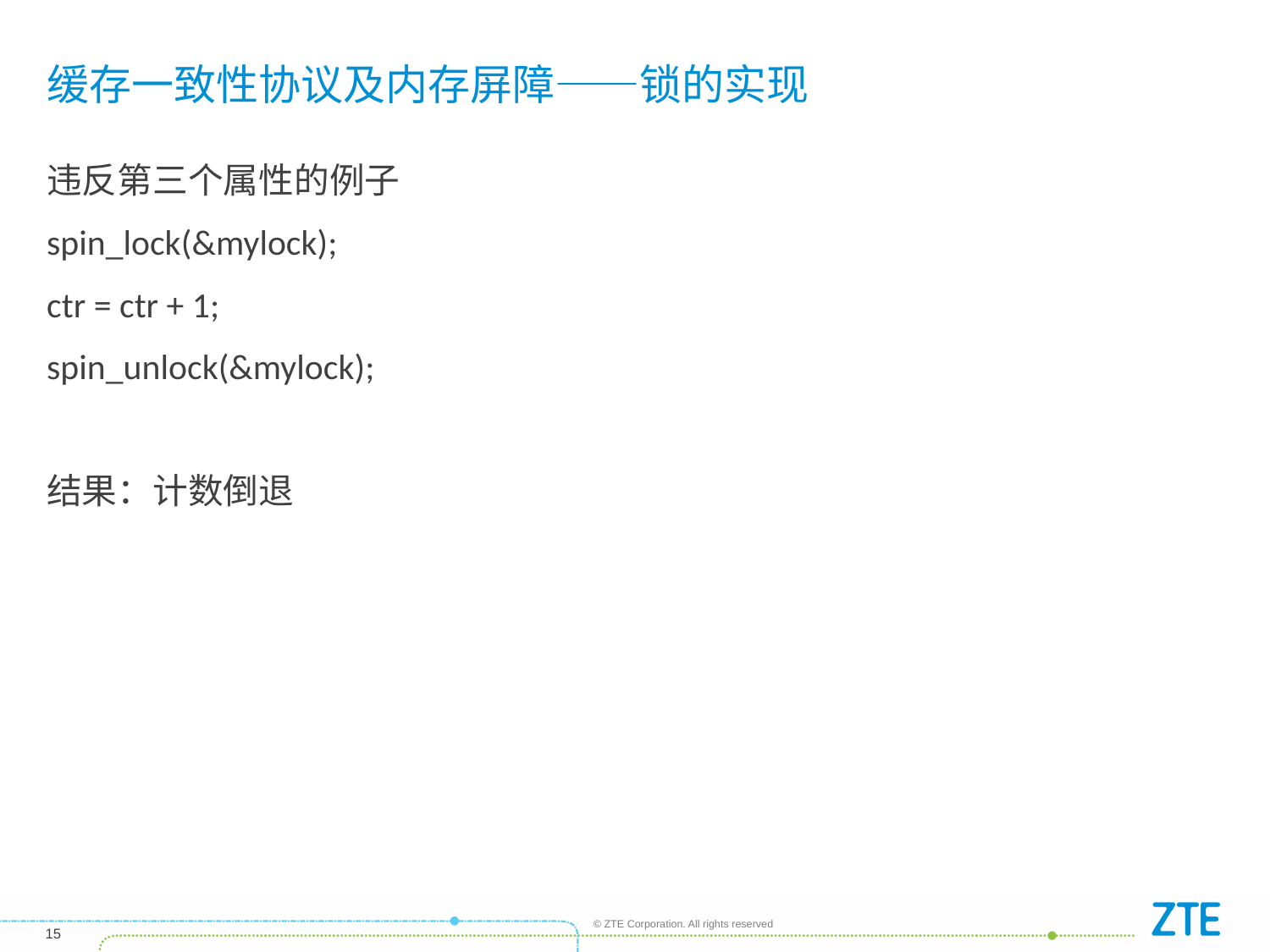

# 缓存一致性协议及内存屏障——锁的实现
违反第三个属性的例子
spin_lock(&mylock);
ctr = ctr + 1;
spin_unlock(&mylock);

结果：计数倒退